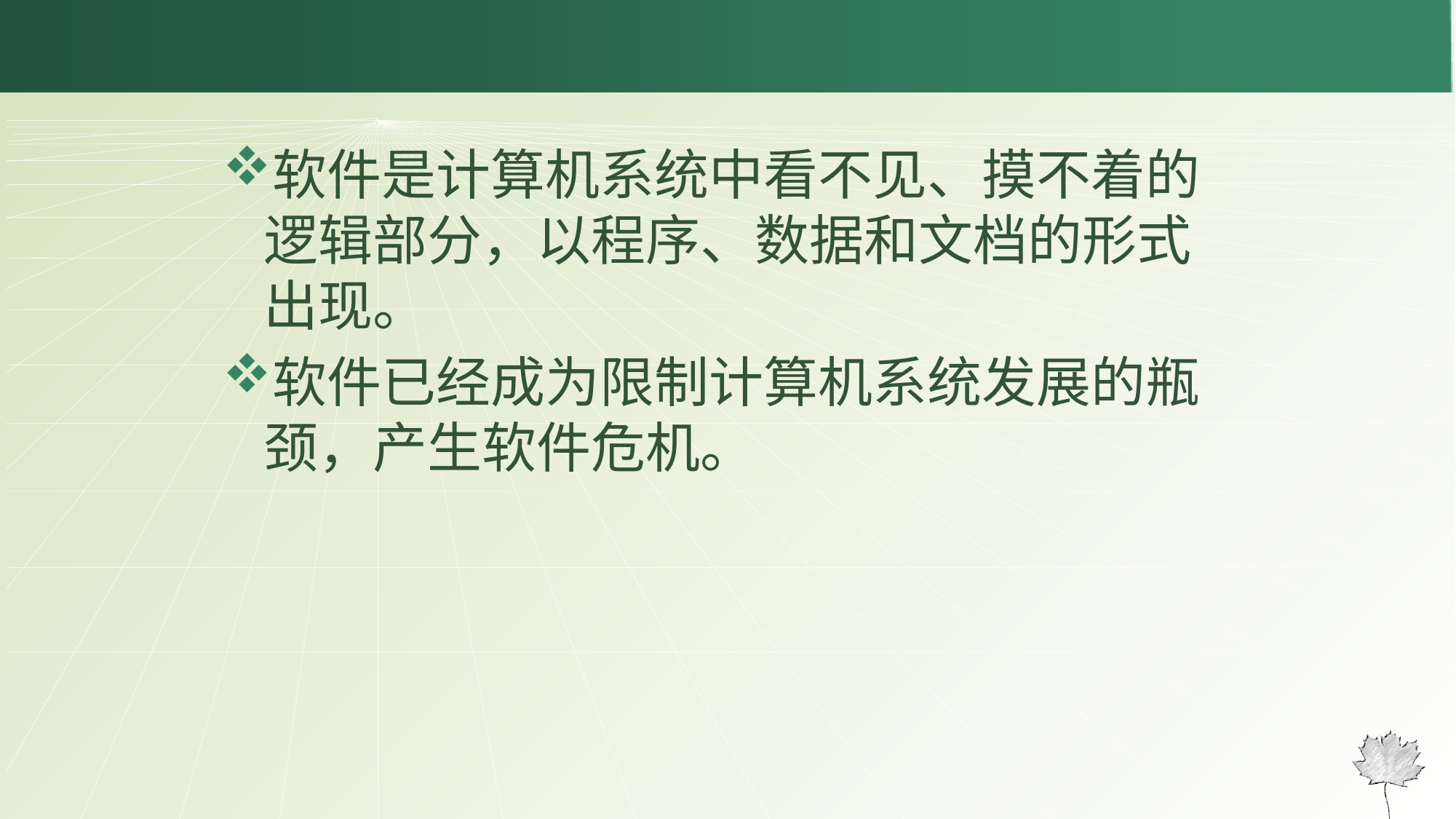

#
软件是计算机系统中看不见、摸不着的逻辑部分，以程序、数据和文档的形式出现。
软件已经成为限制计算机系统发展的瓶颈，产生软件危机。